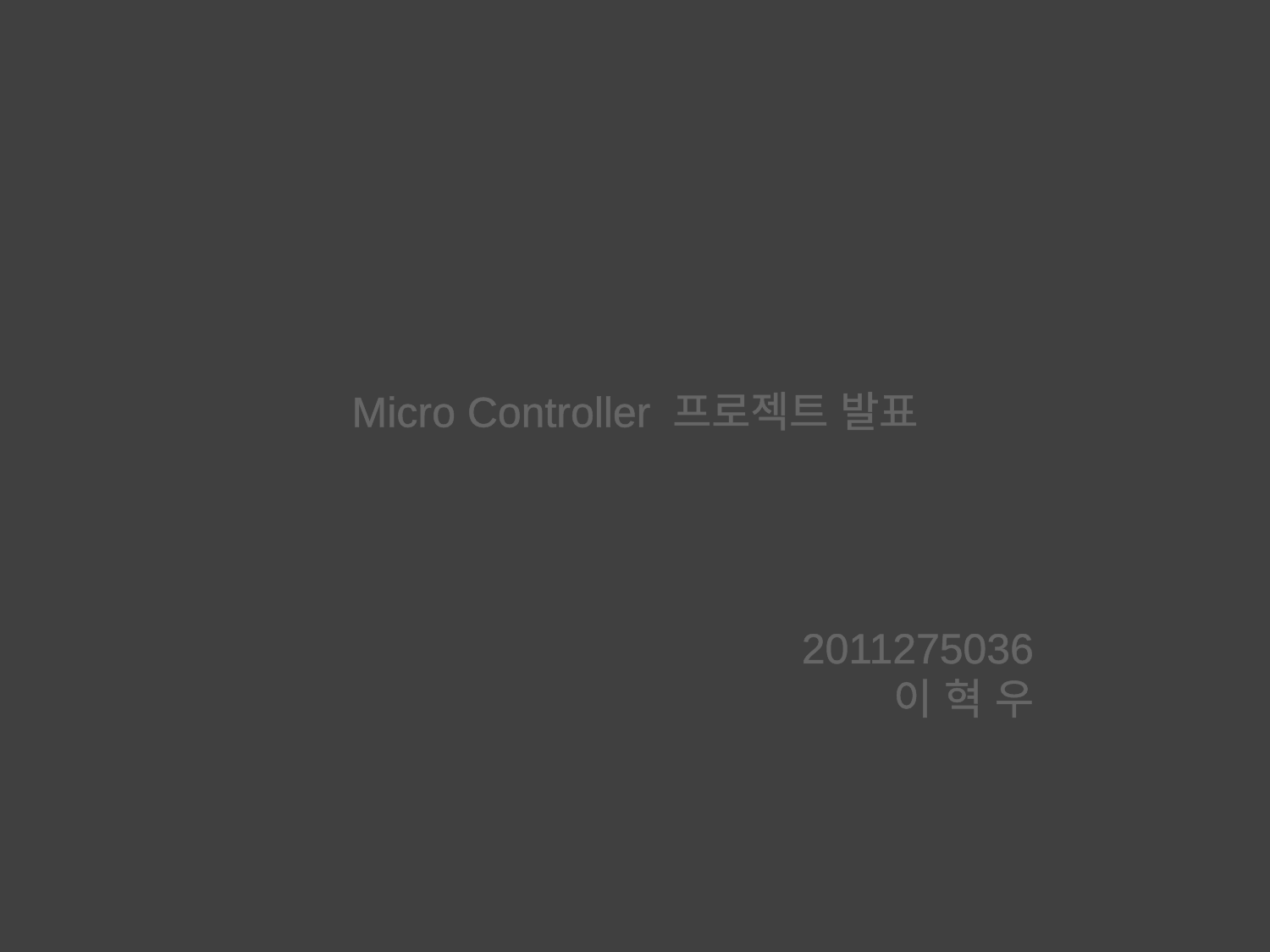

Micro Controller 프로젝트 발표
2011275036
이 혁 우